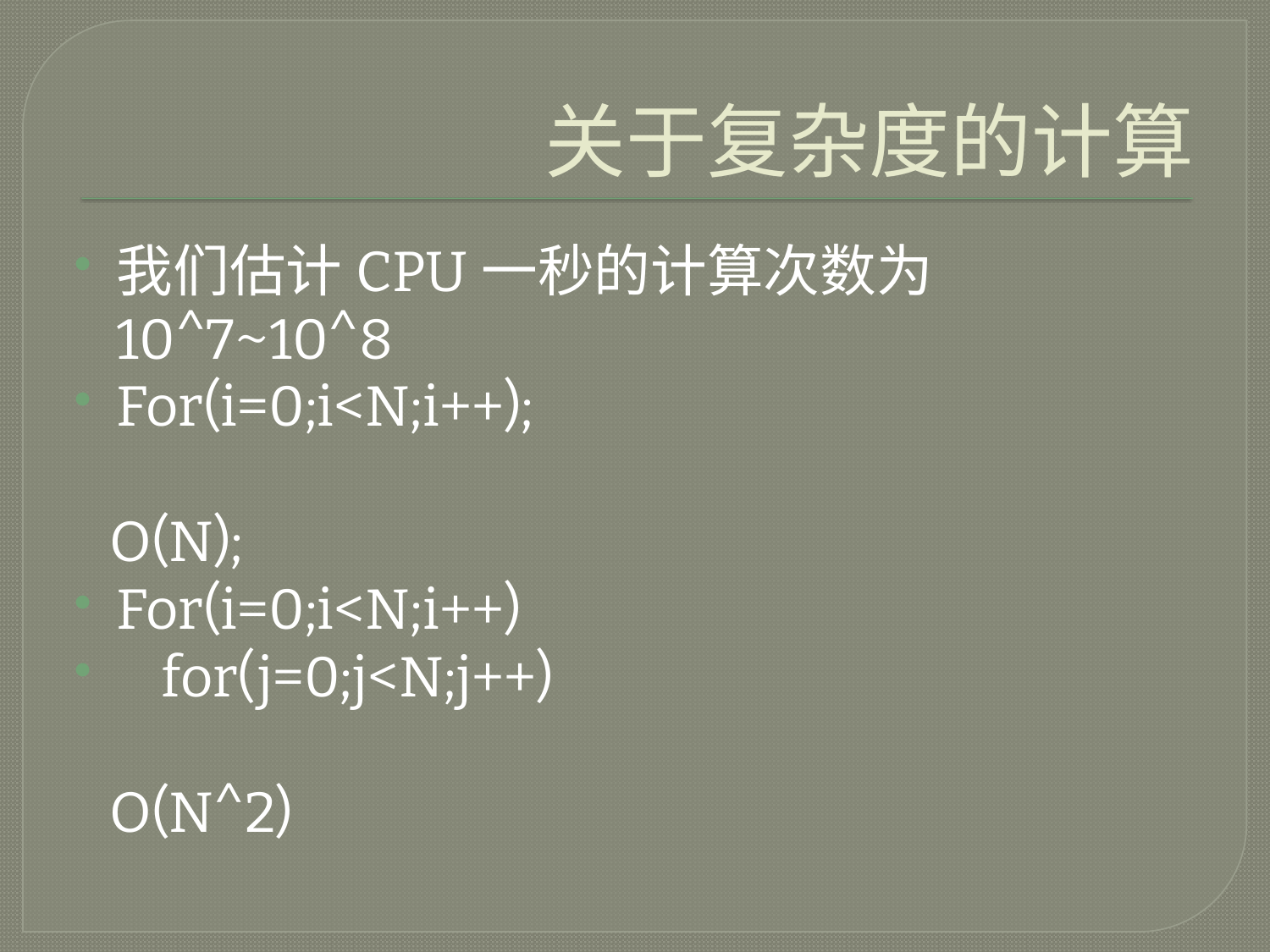

# 关于复杂度的计算
我们估计CPU一秒的计算次数为10^7~10^8
For(i=0;i<N;i++);

   O(N);
For(i=0;i<N;i++)
    for(j=0;j<N;j++)

   O(N^2)